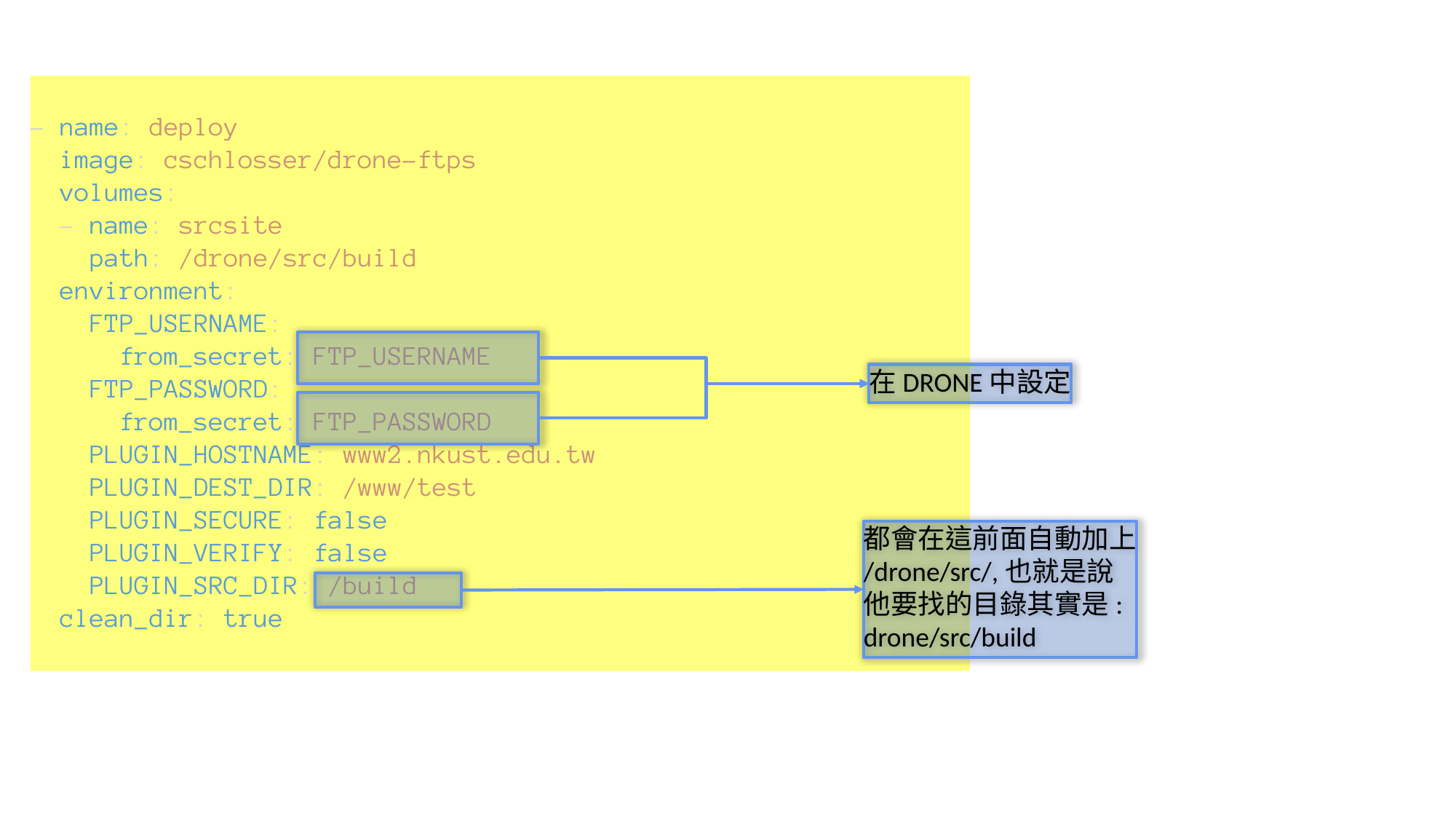

- name: deploy
  image: cschlosser/drone-ftps
  volumes:
  - name: srcsite
    path: /drone/src/build
  environment:
    FTP_USERNAME:
      from_secret: FTP_USERNAME
    FTP_PASSWORD:
      from_secret: FTP_PASSWORD
    PLUGIN_HOSTNAME: www2.nkust.edu.tw
    PLUGIN_DEST_DIR: /www/test
    PLUGIN_SECURE: false
    PLUGIN_VERIFY: false
    PLUGIN_SRC_DIR: /build
  clean_dir: true

在DRONE中設定

都會在這前面自動加上
/drone/src/,也就是說
他要找的目錄其實是:
drone/src/build